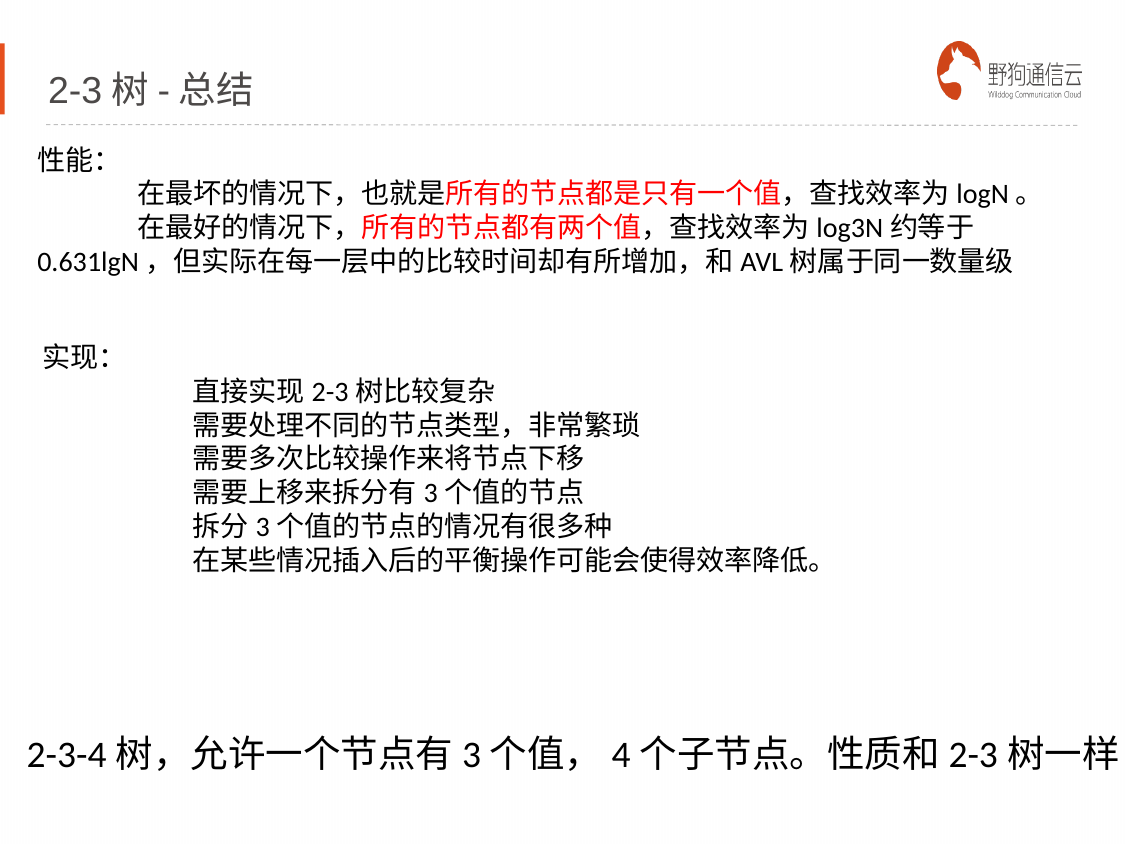

# 2-3树-总结
性能：
               在最坏的情况下，也就是所有的节点都是只有一个值，查找效率为logN。
               在最好的情况下，所有的节点都有两个值，查找效率为log3N约等于0.631lgN，但实际在每一层中的比较时间却有所增加，和AVL树属于同一数量级
实现：
	直接实现2-3树比较复杂
	需要处理不同的节点类型，非常繁琐
	需要多次比较操作来将节点下移
	需要上移来拆分有3个值的节点
	拆分3个值的节点的情况有很多种
	在某些情况插入后的平衡操作可能会使得效率降低。
2-3-4树，允许一个节点有3个值，4个子节点。性质和2-3树一样